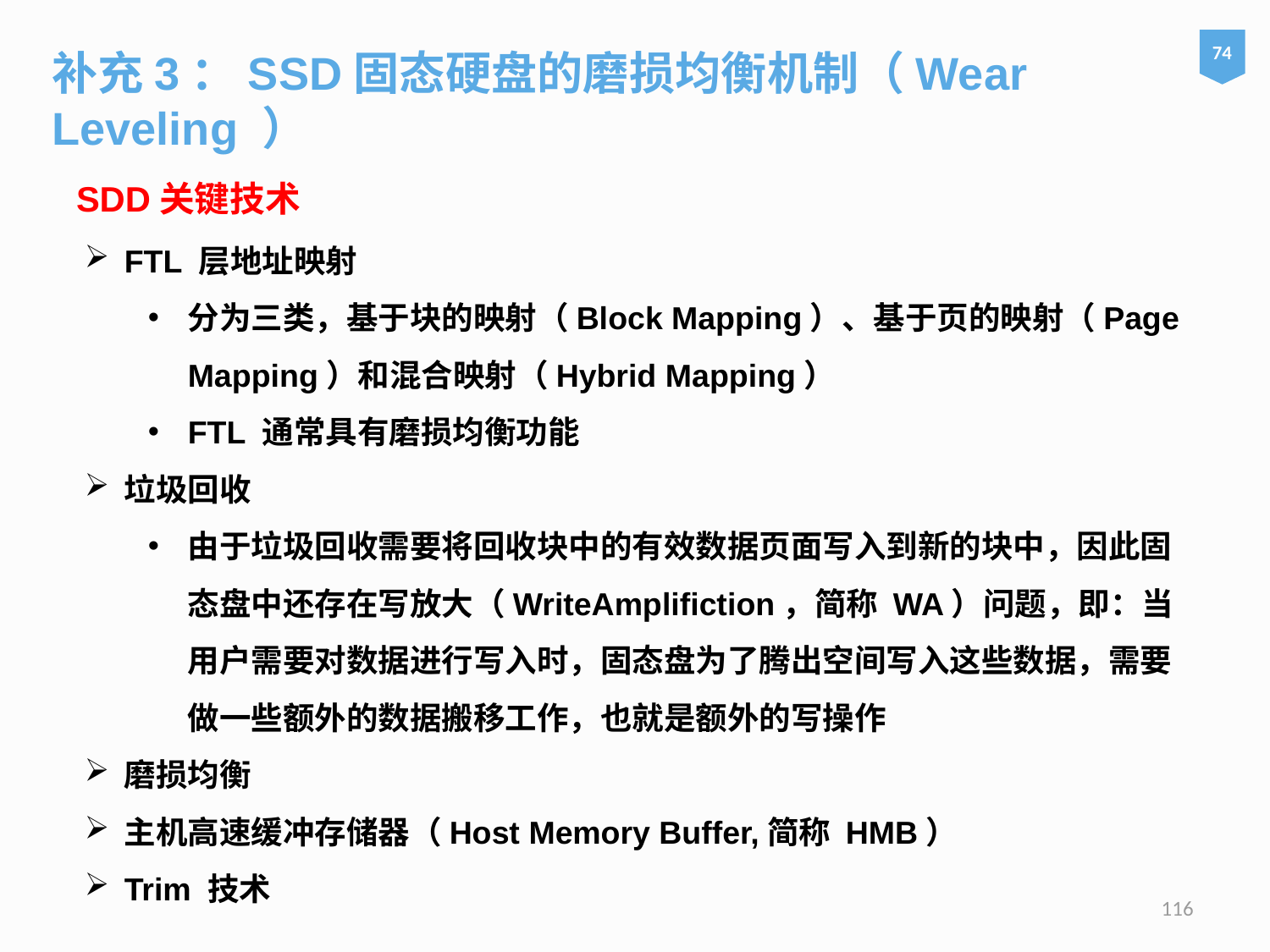

补充3：SSD固态硬盘的磨损均衡机制（Wear Leveling ）
74
SDD关键技术
FTL 层地址映射
分为三类，基于块的映射（Block Mapping）、基于页的映射（Page Mapping）和混合映射（Hybrid Mapping）
FTL 通常具有磨损均衡功能
垃圾回收
由于垃圾回收需要将回收块中的有效数据页面写入到新的块中，因此固态盘中还存在写放大（WriteAmplifiction，简称 WA）问题，即：当用户需要对数据进行写入时，固态盘为了腾出空间写入这些数据，需要做一些额外的数据搬移工作，也就是额外的写操作
磨损均衡
主机高速缓冲存储器（Host Memory Buffer,简称 HMB）
Trim 技术
116